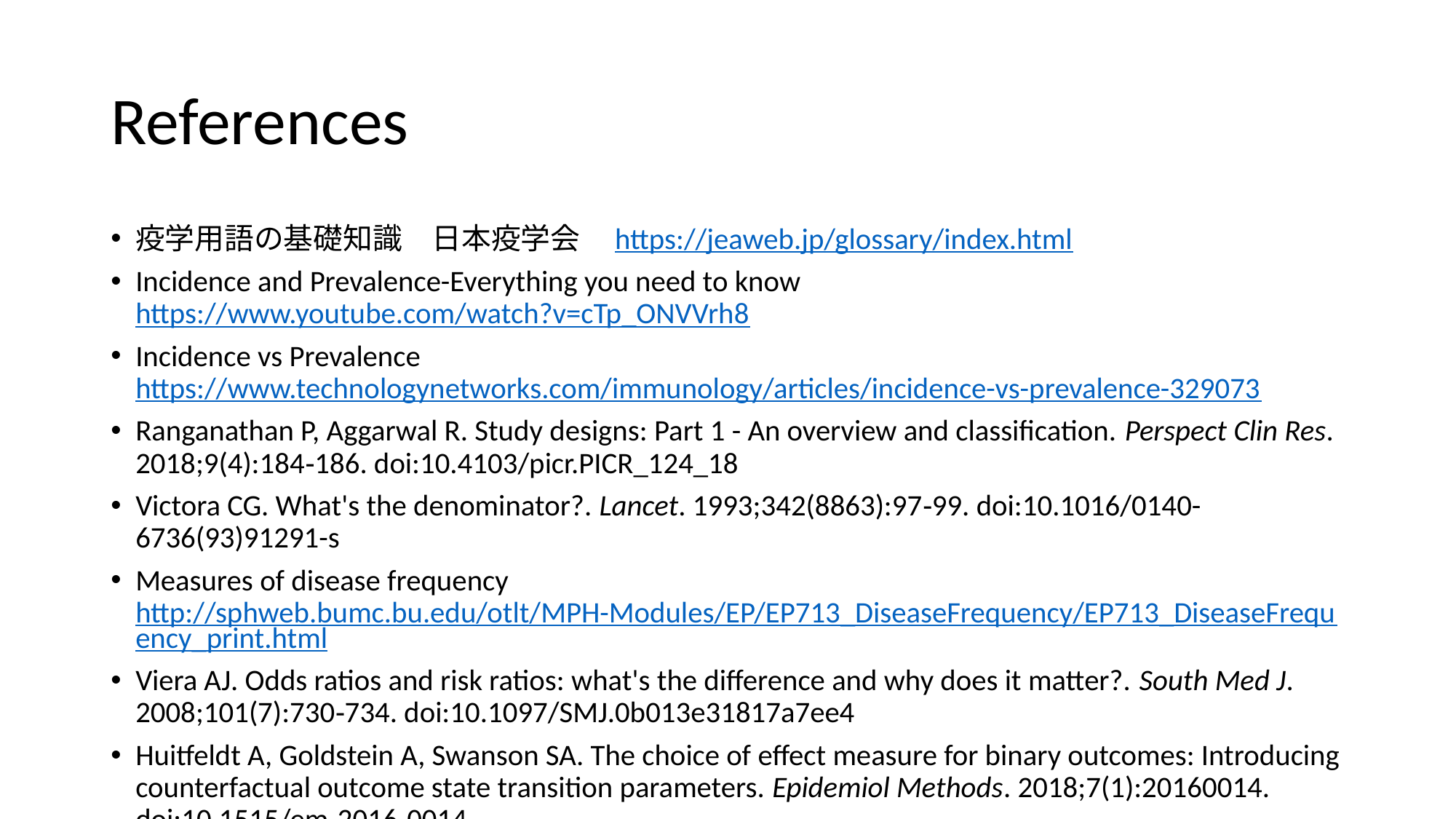

# References
疫学用語の基礎知識　日本疫学会　https://jeaweb.jp/glossary/index.html
Incidence and Prevalence-Everything you need to know	 https://www.youtube.com/watch?v=cTp_ONVVrh8
Incidence vs Prevalence https://www.technologynetworks.com/immunology/articles/incidence-vs-prevalence-329073
Ranganathan P, Aggarwal R. Study designs: Part 1 - An overview and classification. Perspect Clin Res. 2018;9(4):184‐186. doi:10.4103/picr.PICR_124_18
Victora CG. What's the denominator?. Lancet. 1993;342(8863):97‐99. doi:10.1016/0140-6736(93)91291-s
Measures of disease frequency http://sphweb.bumc.bu.edu/otlt/MPH-Modules/EP/EP713_DiseaseFrequency/EP713_DiseaseFrequency_print.html
Viera AJ. Odds ratios and risk ratios: what's the difference and why does it matter?. South Med J. 2008;101(7):730‐734. doi:10.1097/SMJ.0b013e31817a7ee4
Huitfeldt A, Goldstein A, Swanson SA. The choice of effect measure for binary outcomes: Introducing counterfactual outcome state transition parameters. Epidemiol Methods. 2018;7(1):20160014. doi:10.1515/em-2016-0014